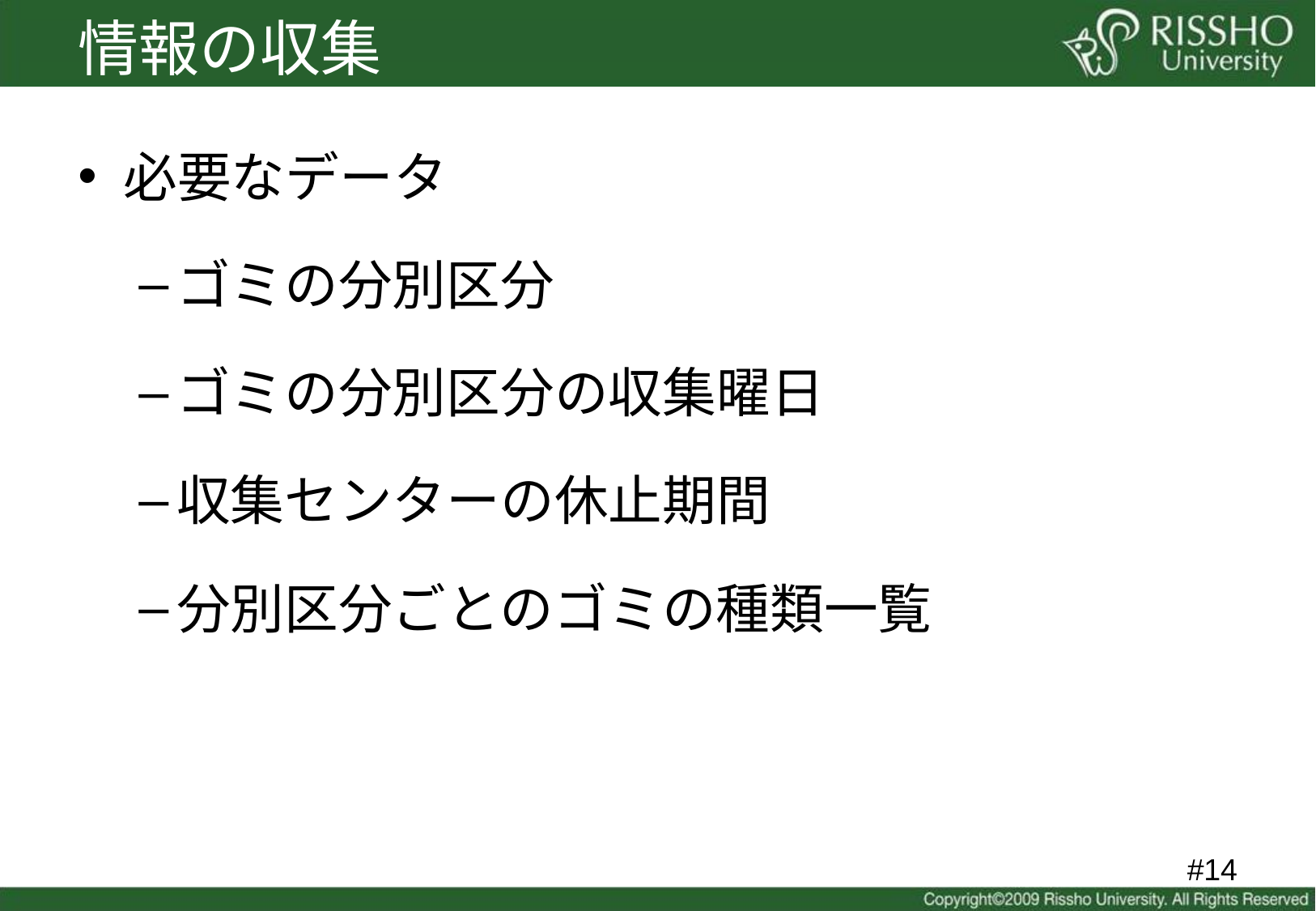

# 情報の収集
必要なデータ
ゴミの分別区分
ゴミの分別区分の収集曜日
収集センターの休止期間
分別区分ごとのゴミの種類一覧